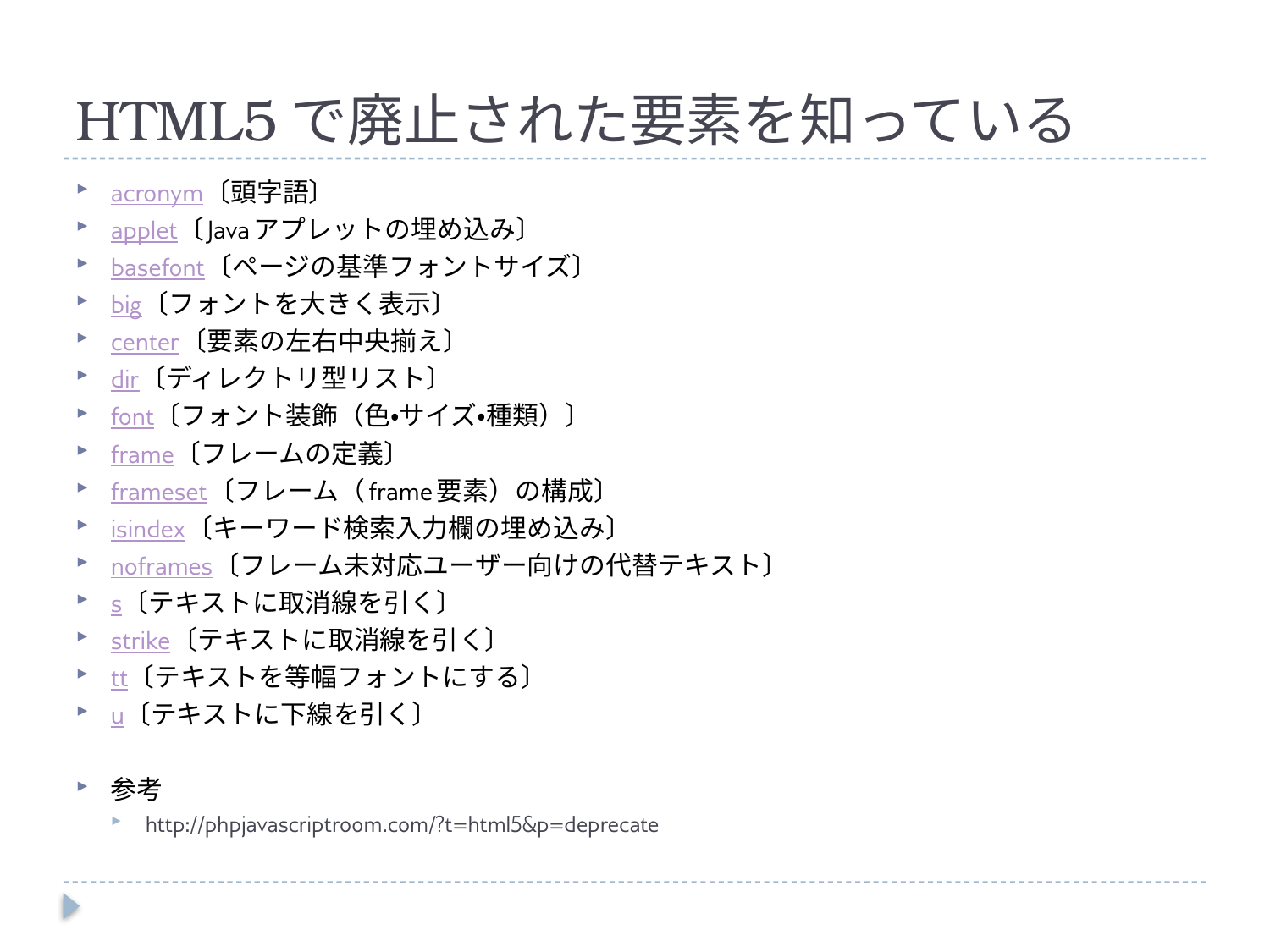

# HTML5で廃止された要素を知っている
acronym〔頭字語〕
applet〔Javaアプレットの埋め込み〕
basefont〔ページの基準フォントサイズ〕
big〔フォントを大きく表示〕
center〔要素の左右中央揃え〕
dir〔ディレクトリ型リスト〕
font〔フォント装飾（色・サイズ・種類）〕
frame〔フレームの定義〕
frameset〔フレーム（frame要素）の構成〕
isindex〔キーワード検索入力欄の埋め込み〕
noframes〔フレーム未対応ユーザー向けの代替テキスト〕
s〔テキストに取消線を引く〕
strike〔テキストに取消線を引く〕
tt〔テキストを等幅フォントにする〕
u〔テキストに下線を引く〕

参考
http://phpjavascriptroom.com/?t=html5&p=deprecate